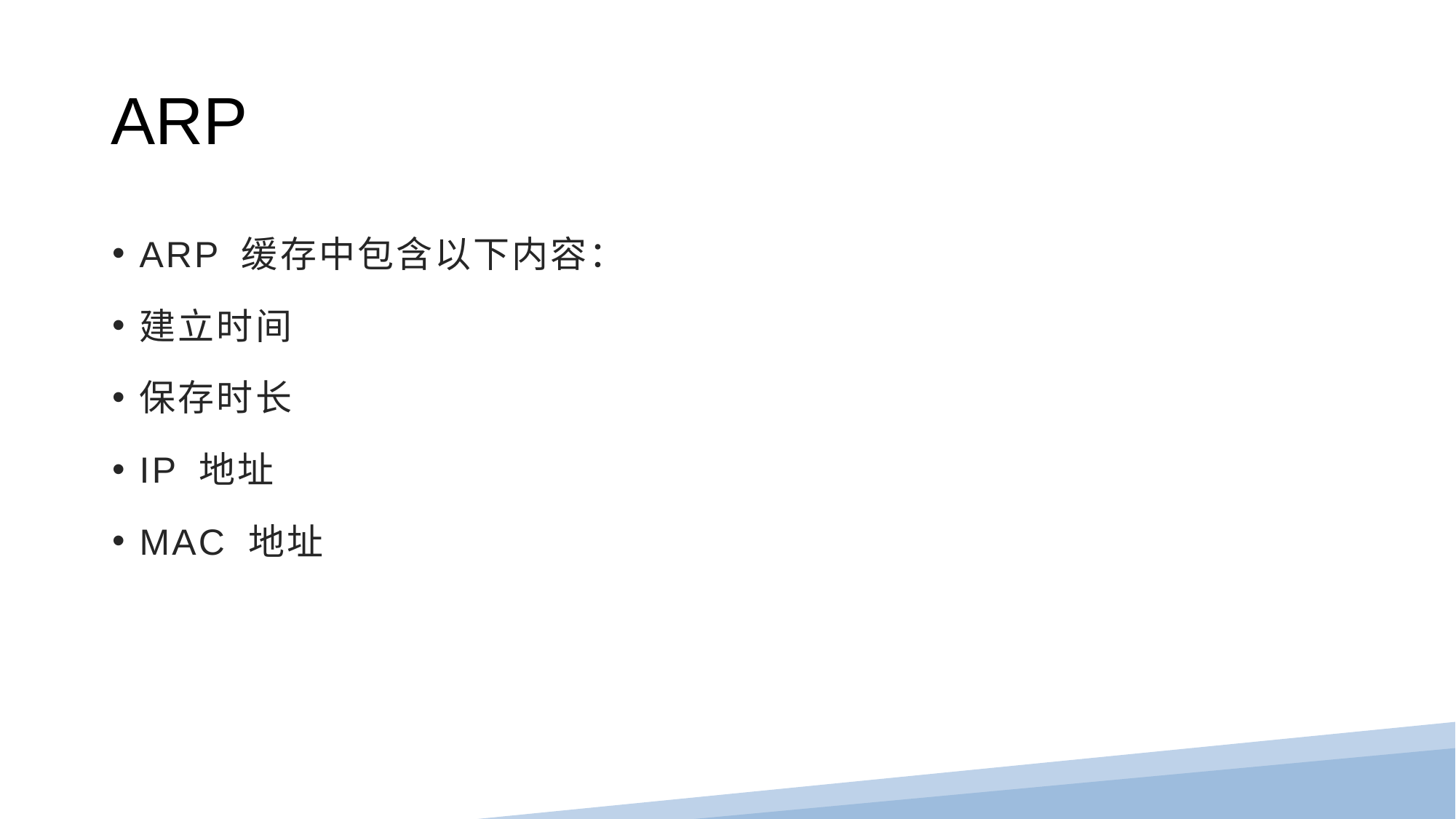

ARP
ARP 缓存中包含以下内容：
建立时间
保存时长
IP 地址
MAC 地址